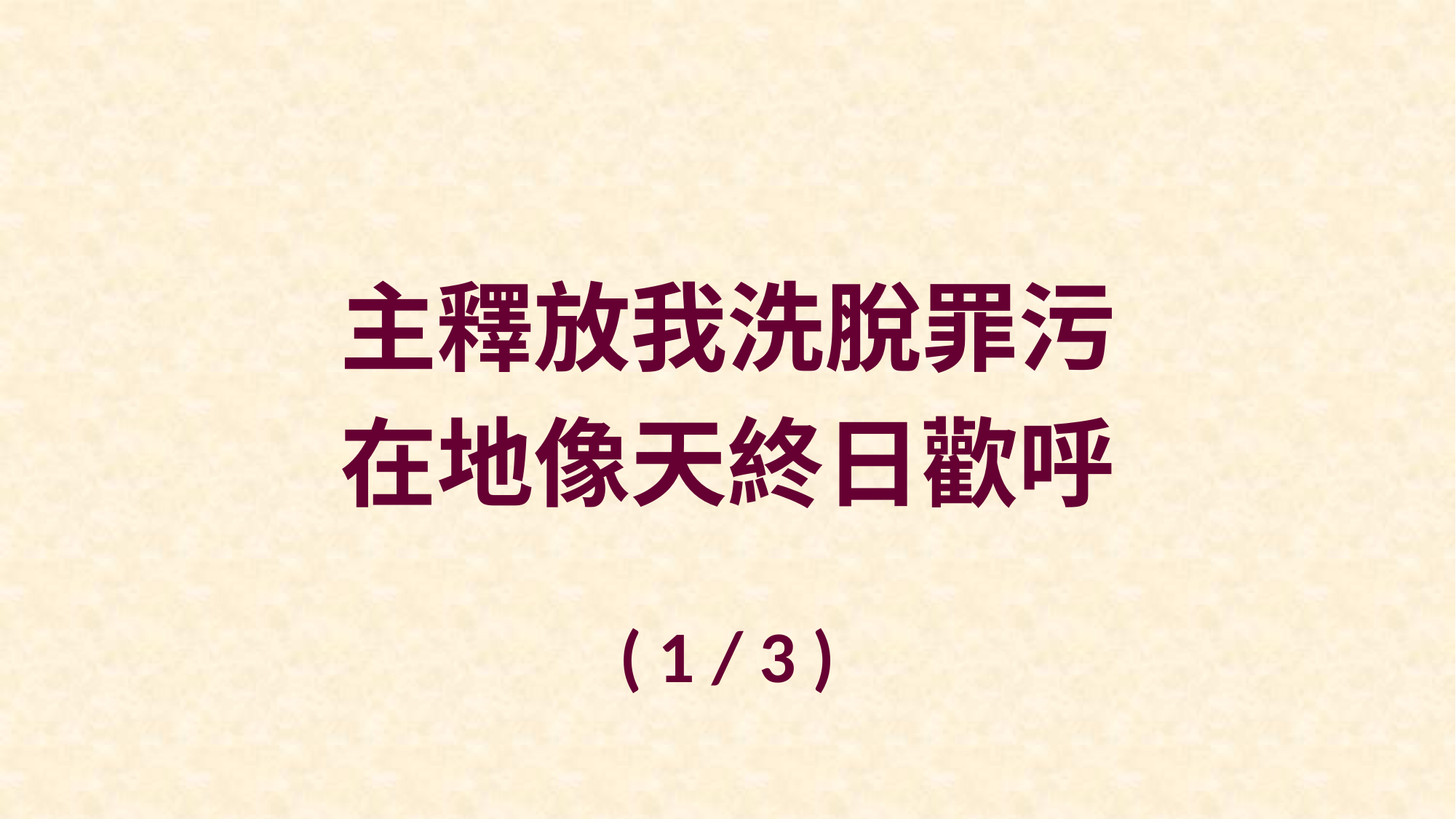

主釋放我洗脫罪污
在地像天終日歡呼
( 1 / 3 )